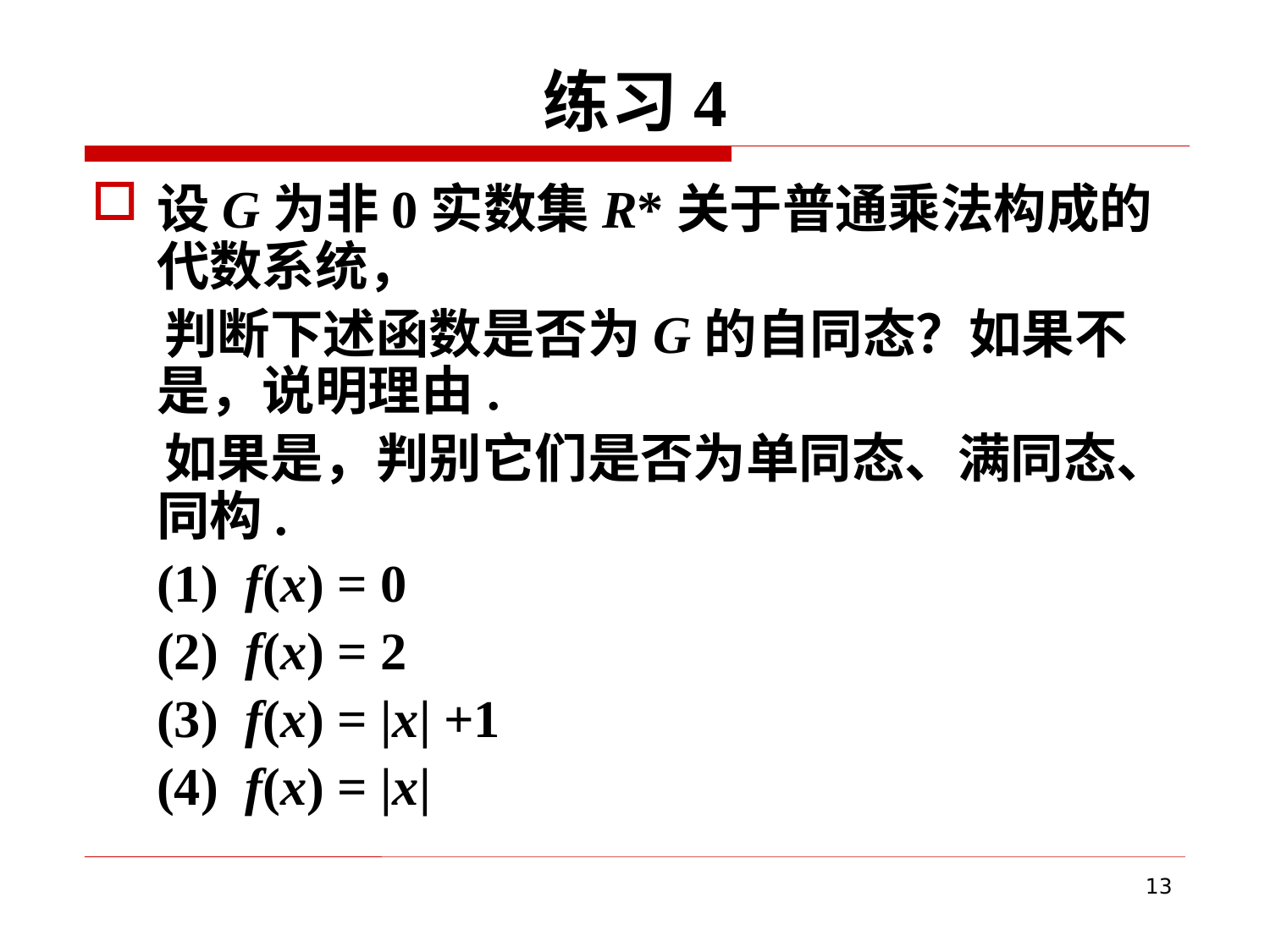

# 练习4
设G为非0实数集R*关于普通乘法构成的代数系统，
     判断下述函数是否为G的自同态？如果不是，说明理由.
     如果是，判别它们是否为单同态、满同态、同构.
(1)  f(x) = 0
(2)  f(x) = 2
(3)  f(x) = |x| +1
(4)  f(x) = |x|
13